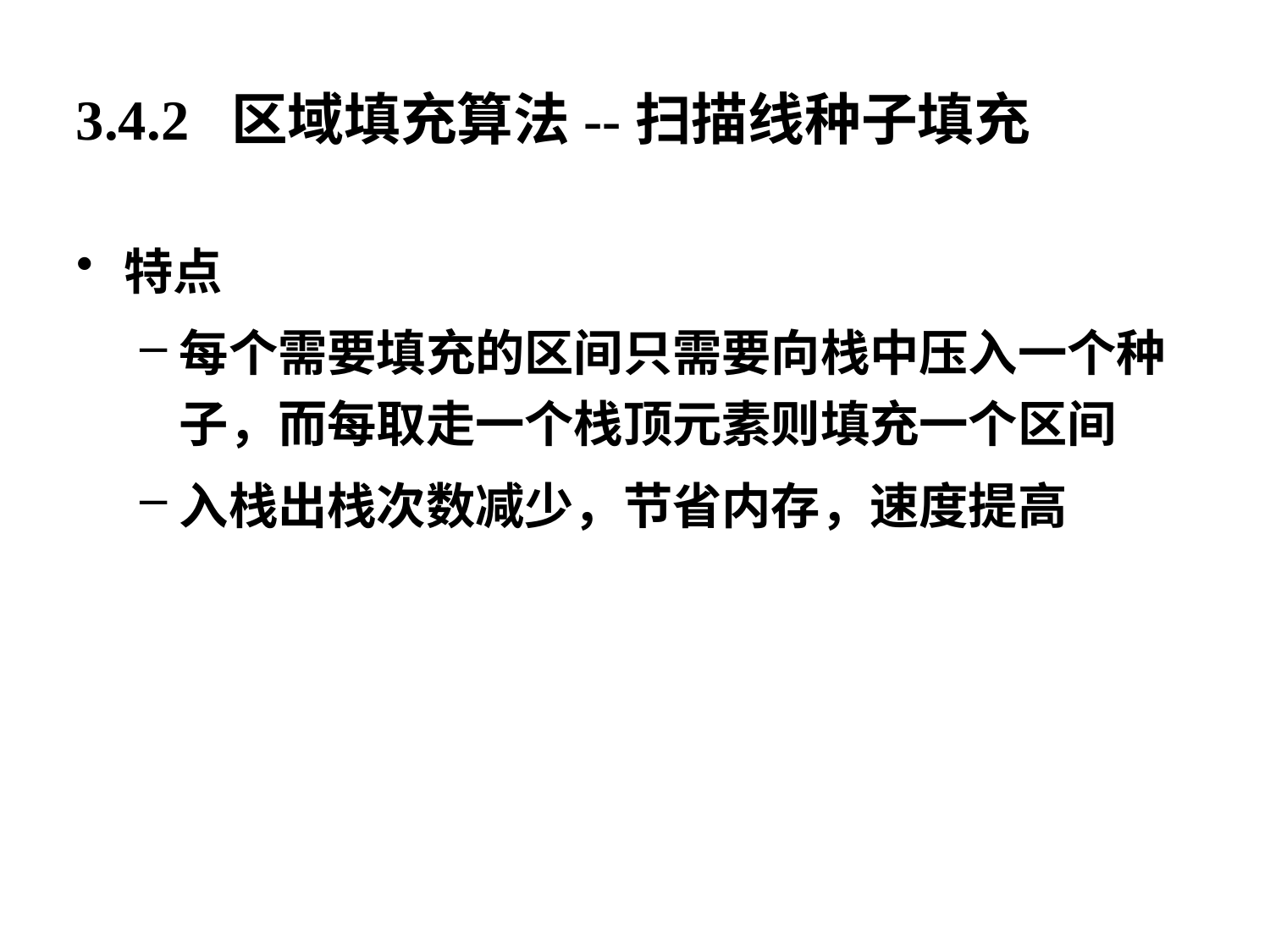

3.4.2  区域填充算法--扫描线种子填充
特点
每个需要填充的区间只需要向栈中压入一个种子，而每取走一个栈顶元素则填充一个区间
入栈出栈次数减少，节省内存，速度提高